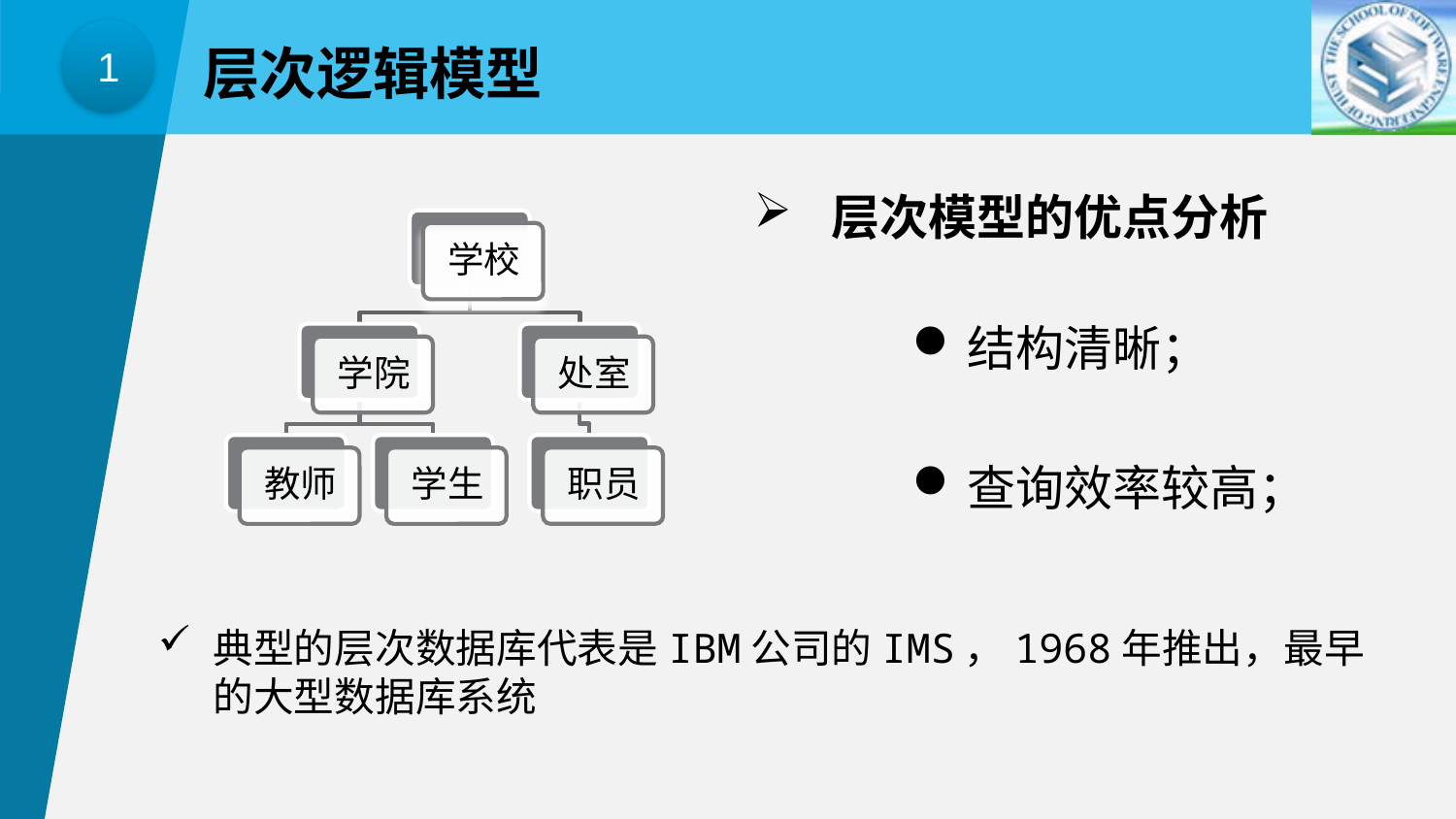

1
层次逻辑模型
 层次模型的优点分析
学校
学院
教师
学生
处室
职员
结构清晰；
查询效率较高；
典型的层次数据库代表是IBM公司的IMS，1968年推出，最早的大型数据库系统